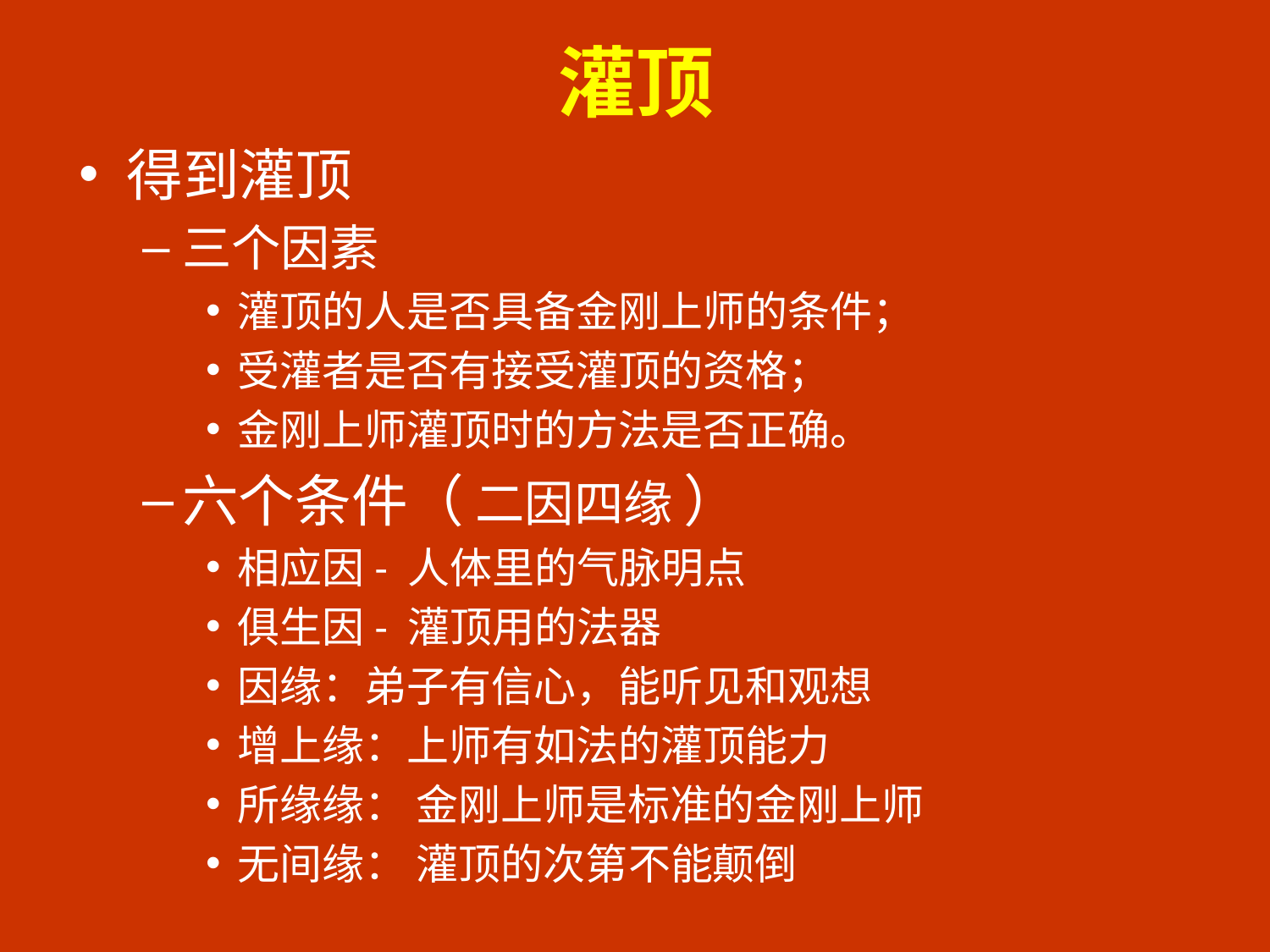

# 灌顶
得到灌顶
三个因素
灌顶的人是否具备金刚上师的条件；
受灌者是否有接受灌顶的资格；
金刚上师灌顶时的方法是否正确。
六个条件（ 二因四缘 ）
相应因- 人体里的气脉明点
俱生因- 灌顶用的法器
因缘：弟子有信心，能听见和观想
增上缘：上师有如法的灌顶能力
所缘缘： 金刚上师是标准的金刚上师
无间缘： 灌顶的次第不能颠倒